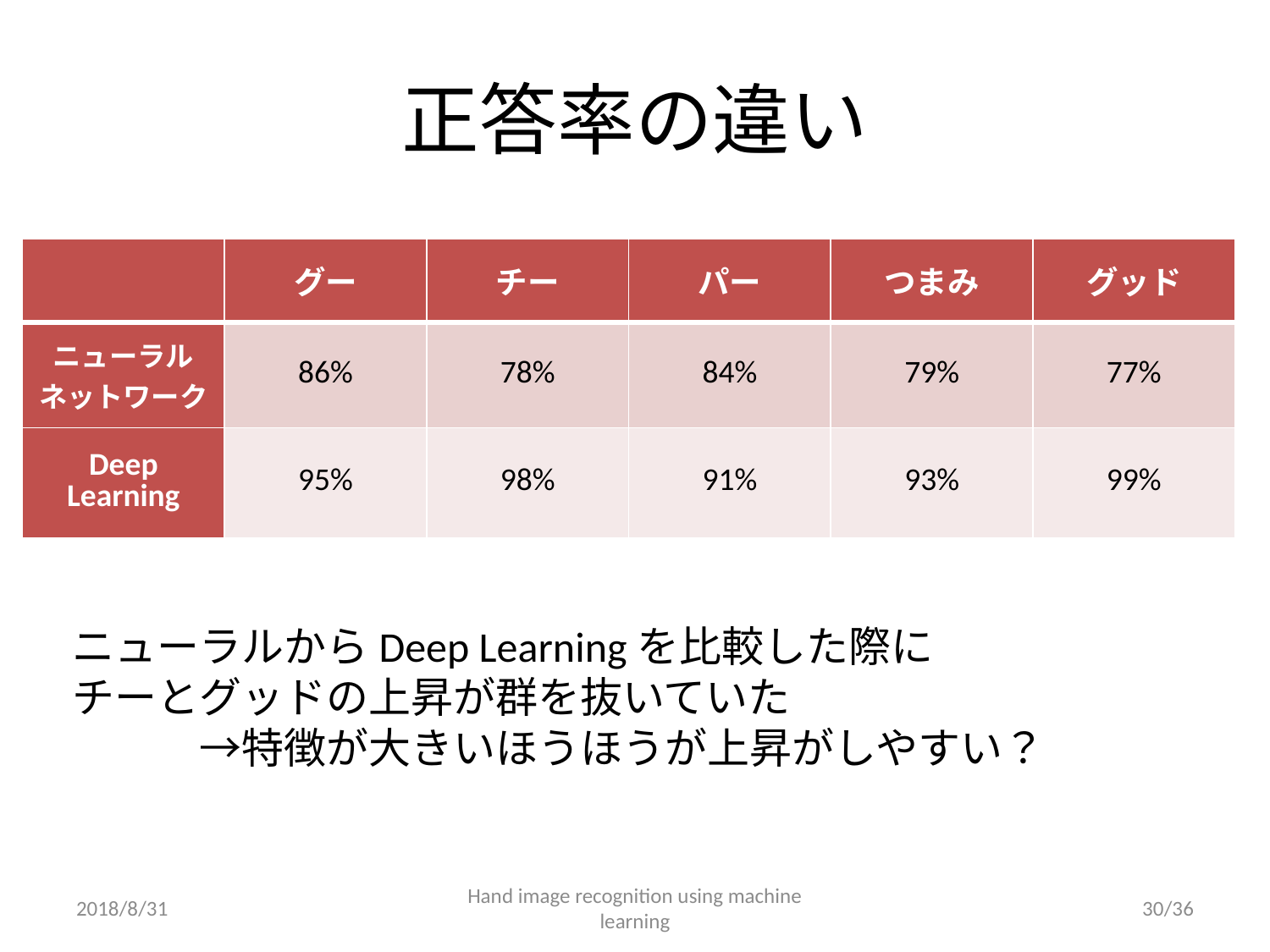

# 正答率の違い
|  | グー | チー | パー | つまみ | グッド |
| --- | --- | --- | --- | --- | --- |
| ニューラルネットワーク | 86% | 78% | 84% | 79% | 77% |
| Deep Learning | 95% | 98% | 91% | 93% | 99% |
ニューラルからDeep Learningを比較した際に
チーとグッドの上昇が群を抜いていた
　　　→特徴が大きいほうほうが上昇がしやすい？
2018/8/31
Hand image recognition using machine learning
30/36